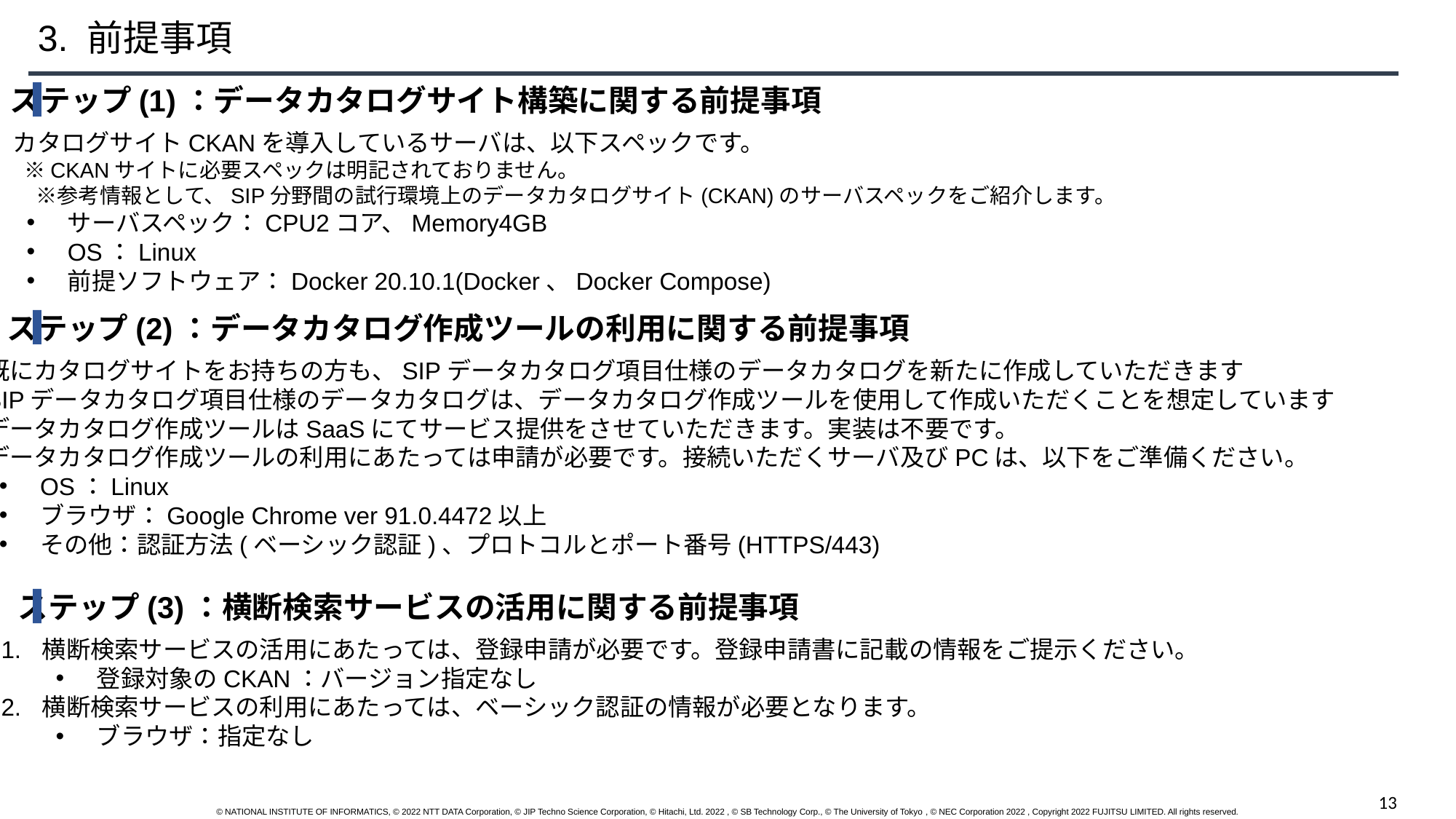

3. 前提事項
ステップ(1)：データカタログサイト構築に関する前提事項

カタログサイトCKANを導入しているサーバは、以下スペックです。
　 　 ※CKANサイトに必要スペックは明記されておりません。
　　　※参考情報として、SIP分野間の試行環境上のデータカタログサイト(CKAN)のサーバスペックをご紹介します。
サーバスペック：CPU2コア、Memory4GB
OS：Linux
前提ソフトウェア：Docker 20.10.1(Docker、Docker Compose)
ステップ(2)：データカタログ作成ツールの利用に関する前提事項

既にカタログサイトをお持ちの方も、SIPデータカタログ項目仕様のデータカタログを新たに作成していただきます
SIPデータカタログ項目仕様のデータカタログは、データカタログ作成ツールを使用して作成いただくことを想定しています
データカタログ作成ツールはSaaSにてサービス提供をさせていただきます。実装は不要です。
データカタログ作成ツールの利用にあたっては申請が必要です。接続いただくサーバ及びPCは、以下をご準備ください。
OS：Linux
ブラウザ：Google Chrome ver 91.0.4472以上
その他：認証方法(ベーシック認証)、プロトコルとポート番号(HTTPS/443)
ステップ(3)：横断検索サービスの活用に関する前提事項

横断検索サービスの活用にあたっては、登録申請が必要です。登録申請書に記載の情報をご提示ください。
登録対象のCKAN：バージョン指定なし
横断検索サービスの利用にあたっては、ベーシック認証の情報が必要となります。
ブラウザ：指定なし